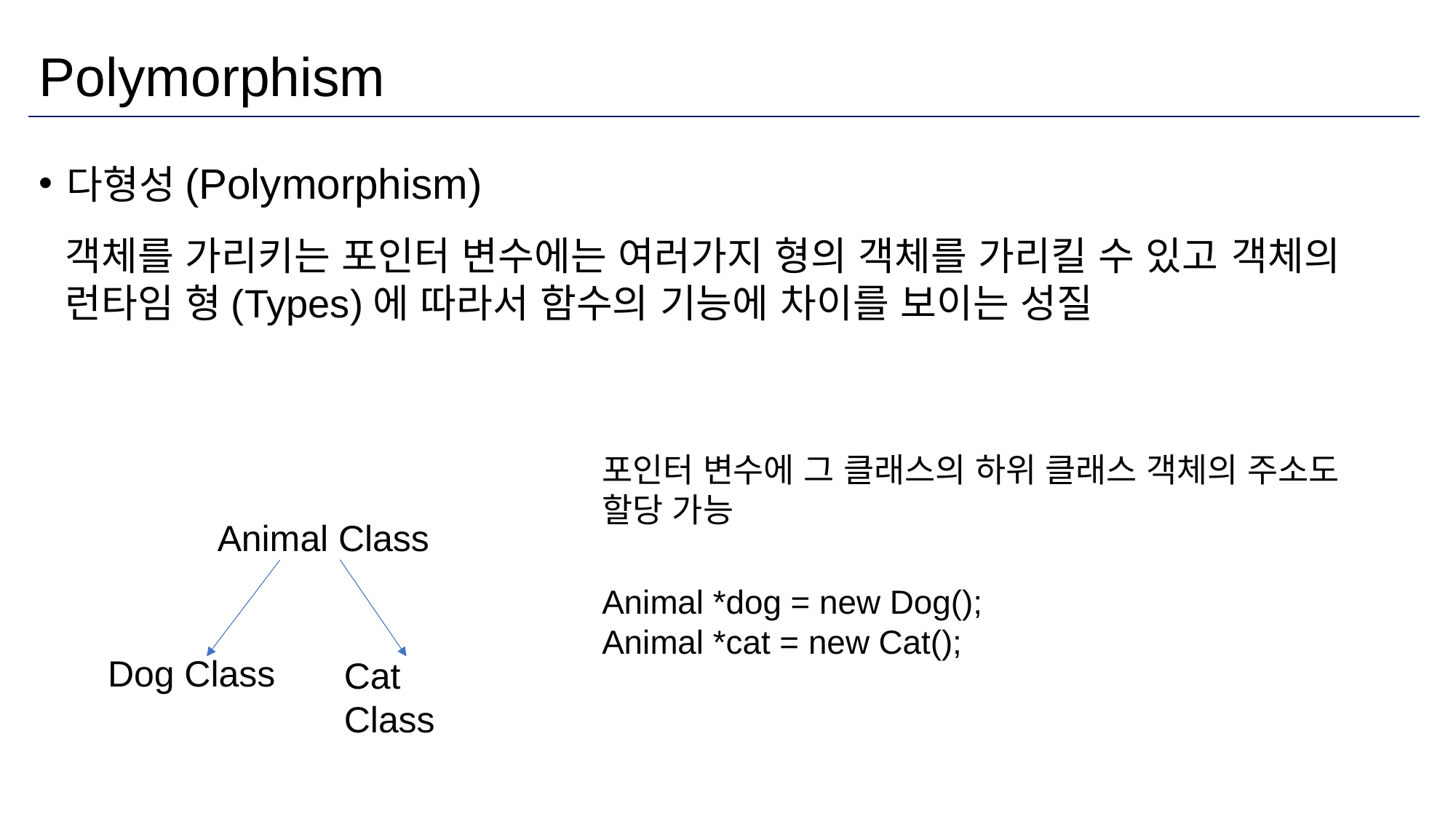

# Polymorphism
다형성(Polymorphism)
객체를 가리키는 포인터 변수에는 여러가지 형의 객체를 가리킬 수 있고 객체의 런타임 형(Types)에 따라서 함수의 기능에 차이를 보이는 성질
포인터 변수에 그 클래스의 하위 클래스 객체의 주소도 할당 가능
Animal Class
Animal *dog = new Dog();
Animal *cat = new Cat();
Dog Class
Cat Class